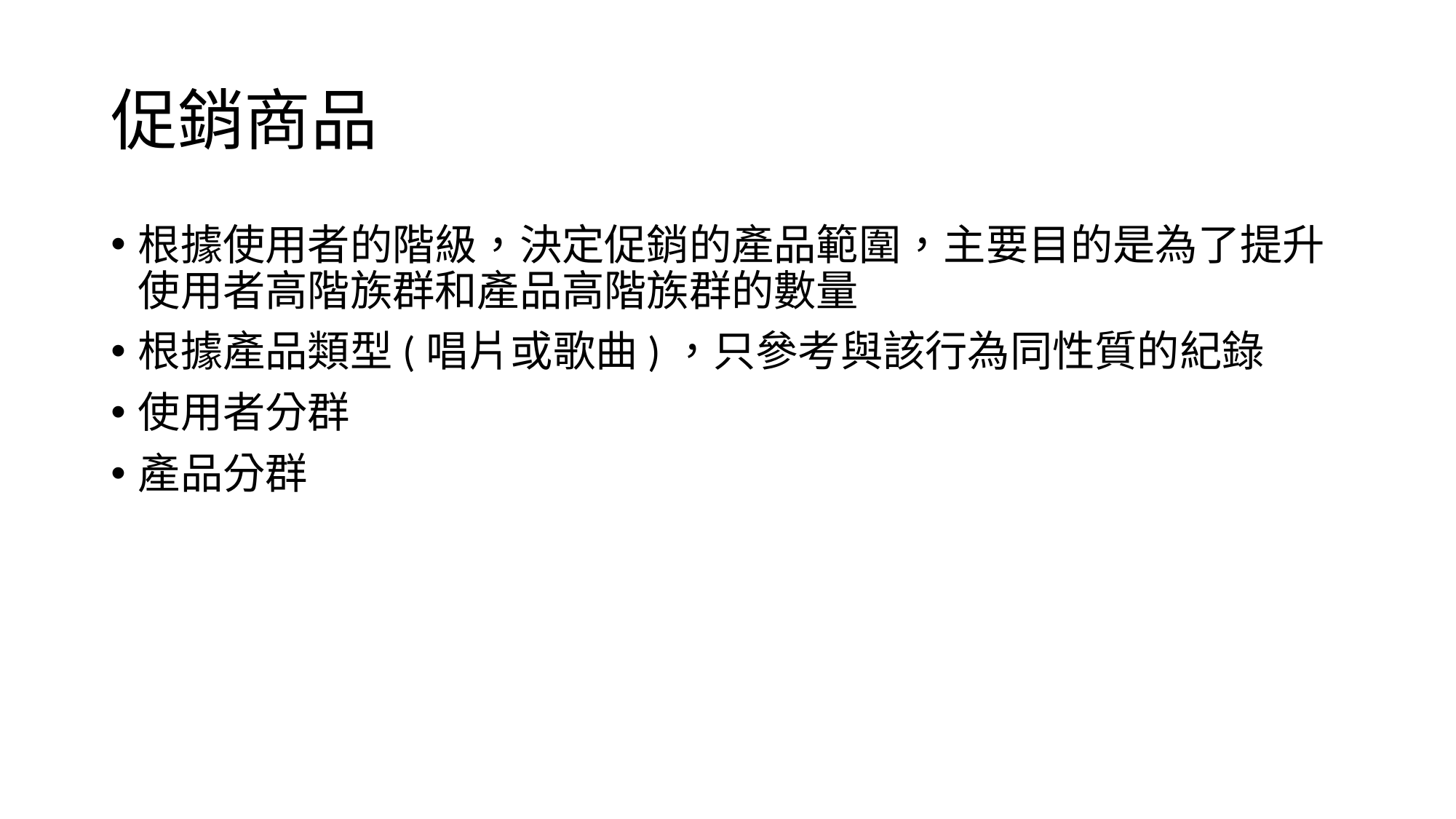

# 促銷商品
根據使用者的階級，決定促銷的產品範圍，主要目的是為了提升使用者高階族群和產品高階族群的數量
根據產品類型(唱片或歌曲)，只參考與該行為同性質的紀錄
使用者分群
產品分群